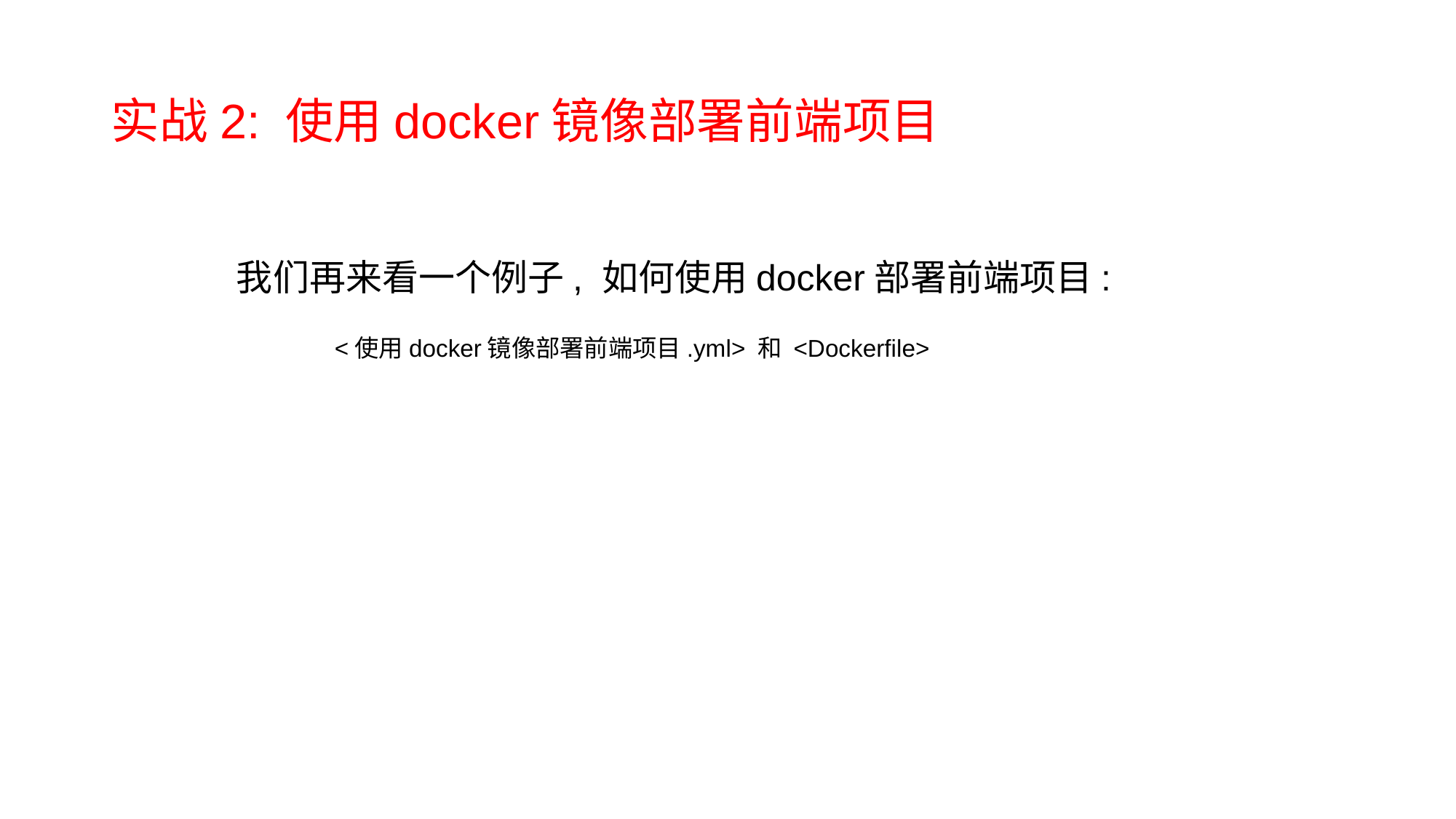

# 实战2: 使用docker镜像部署前端项目
我们再来看一个例子, 如何使用docker部署前端项目:
<使用docker镜像部署前端项目.yml> 和 <Dockerfile>